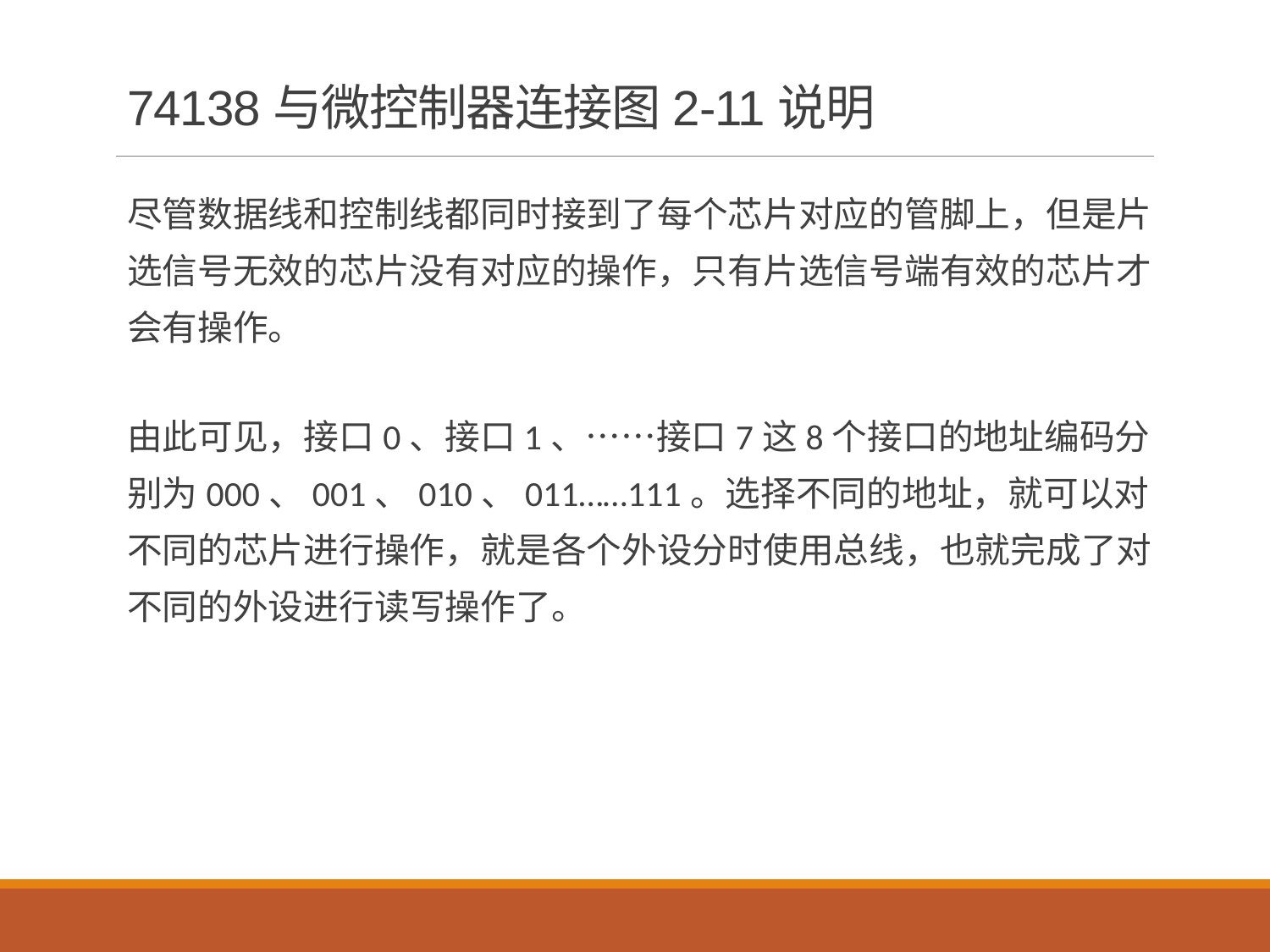

# 74138与微控制器连接图2-11说明
尽管数据线和控制线都同时接到了每个芯片对应的管脚上，但是片选信号无效的芯片没有对应的操作，只有片选信号端有效的芯片才会有操作。
由此可见，接口0、接口1、……接口7这8个接口的地址编码分别为000、001、010、011……111。选择不同的地址，就可以对不同的芯片进行操作，就是各个外设分时使用总线，也就完成了对不同的外设进行读写操作了。